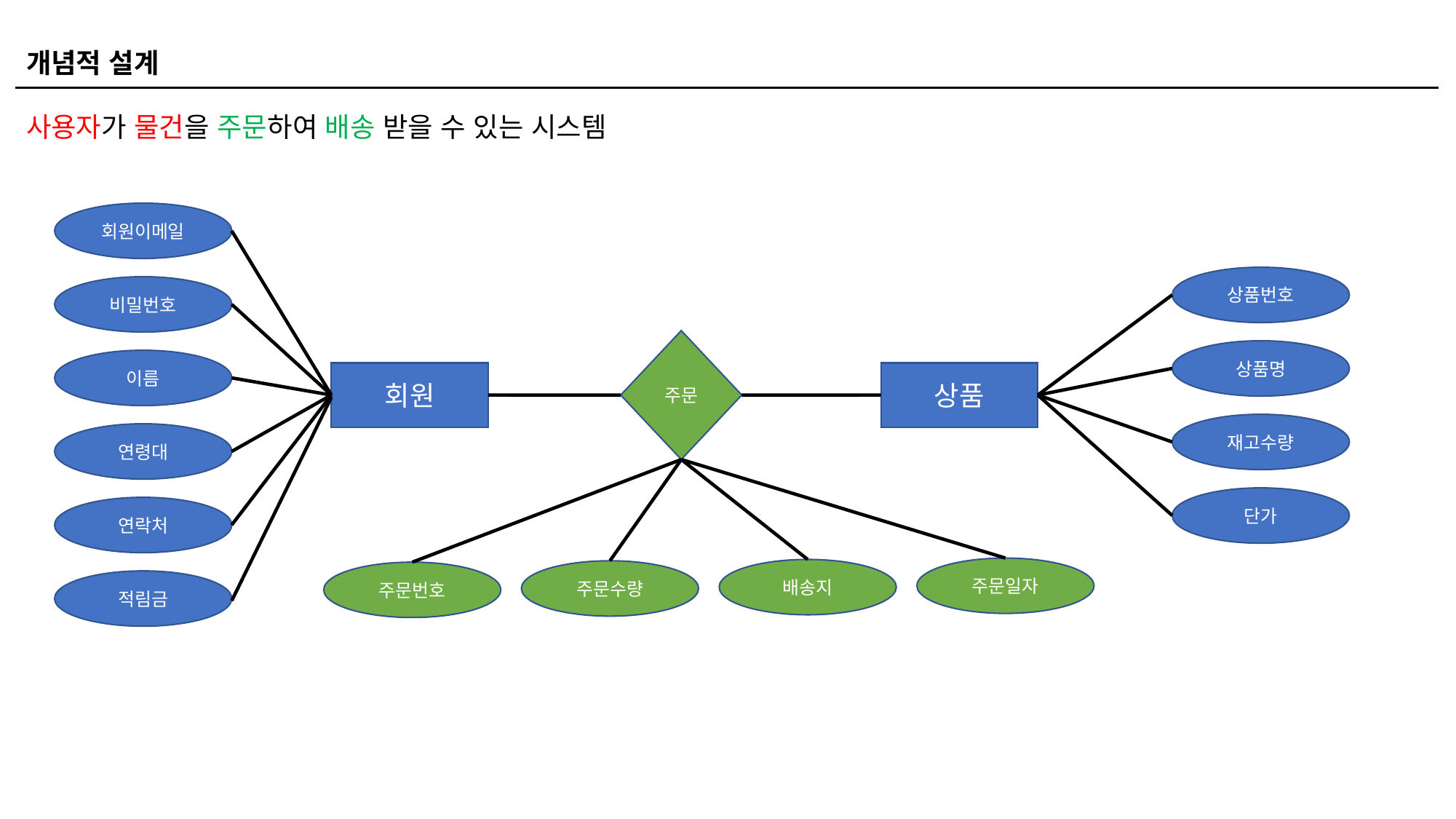

개념적 설계
사용자가 물건을 주문하여 배송 받을 수 있는 시스템
회원이메일
상품번호
비밀번호
주문
상품명
이름
회원
상품
재고수량
연령대
단가
연락처
주문일자
배송지
주문수량
주문번호
적림금